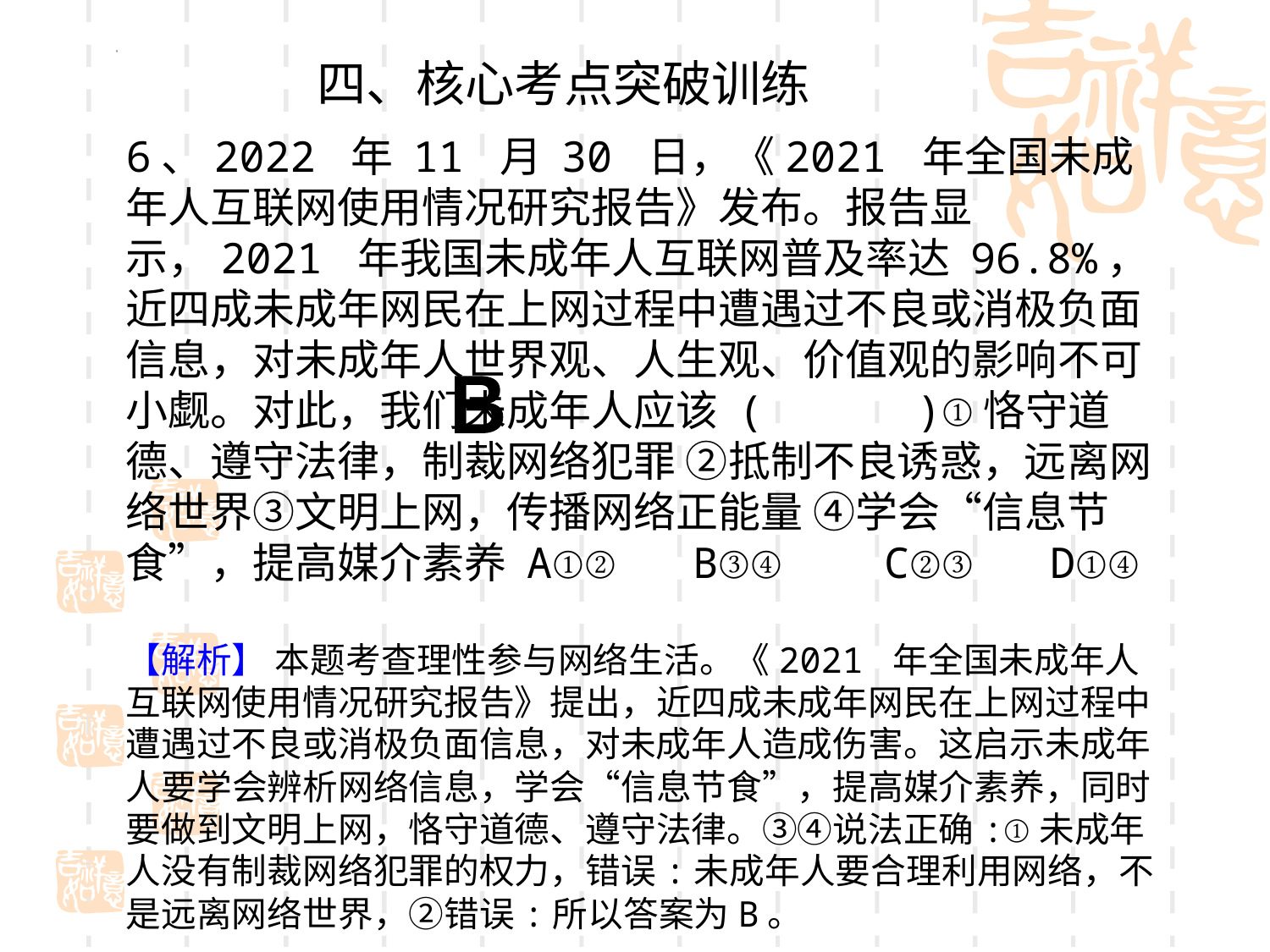

四、核心考点突破训练
6、2022 年 11 月 30 日，《2021 年全国未成年人互联网使用情况研究报告》发布。报告显示，2021 年我国未成年人互联网普及率达 96.8%，近四成未成年网民在上网过程中遭遇过不良或消极负面信息，对未成年人世界观、人生观、价值观的影响不可小觑。对此，我们未成年人应该 (      )①恪守道德、遵守法律，制裁网络犯罪 ②抵制不良诱惑，远离网络世界③文明上网，传播网络正能量 ④学会“信息节食”，提高媒介素养 A①②   B③④    C②③   D①④

【解析】 本题考查理性参与网络生活。《2021 年全国未成年人互联网使用情况研究报告》提出，近四成未成年网民在上网过程中遭遇过不良或消极负面信息，对未成年人造成伤害。这启示未成年人要学会辨析网络信息，学会“信息节食”，提高媒介素养，同时要做到文明上网，恪守道德、遵守法律。③④说法正确:①未成年人没有制裁网络犯罪的权力，错误:未成年人要合理利用网络，不是远离网络世界，②错误:所以答案为B。
B